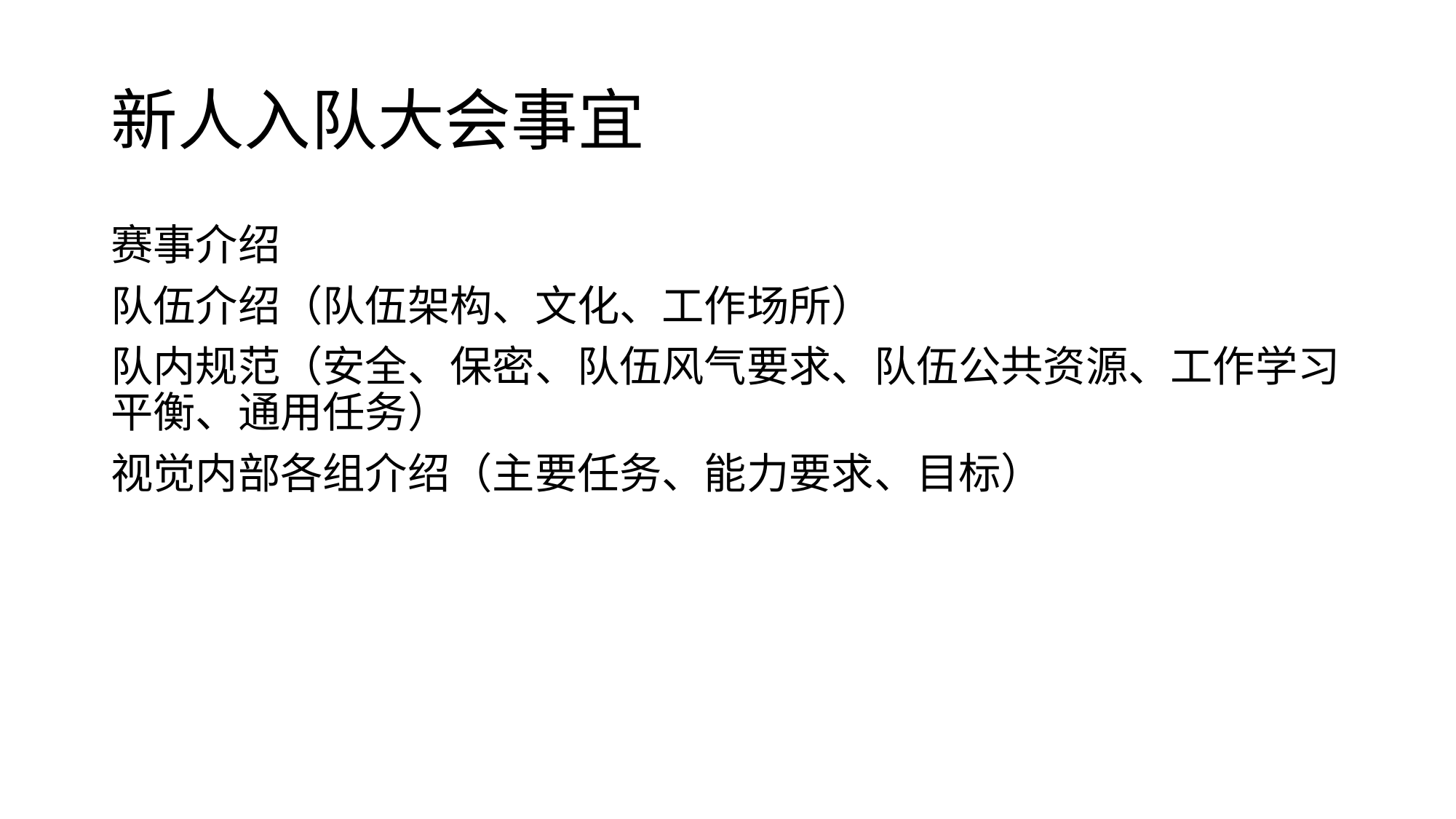

# 新人入队大会事宜
赛事介绍
队伍介绍（队伍架构、文化、工作场所）
队内规范（安全、保密、队伍风气要求、队伍公共资源、工作学习平衡、通用任务）
视觉内部各组介绍（主要任务、能力要求、目标）